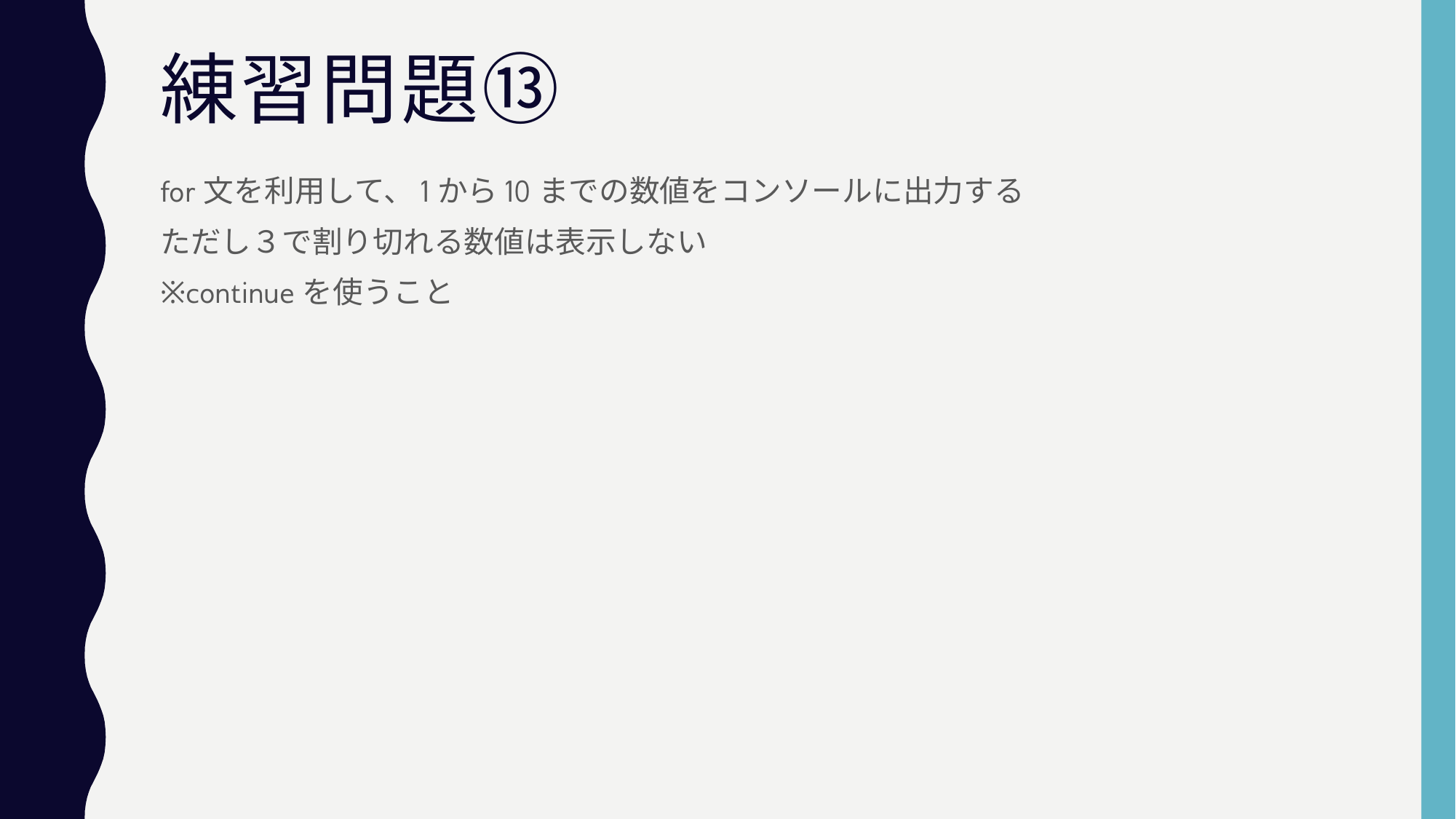

# 練習問題⑬
for文を利用して、1から10までの数値をコンソールに出力する
ただし３で割り切れる数値は表示しない
※continueを使うこと